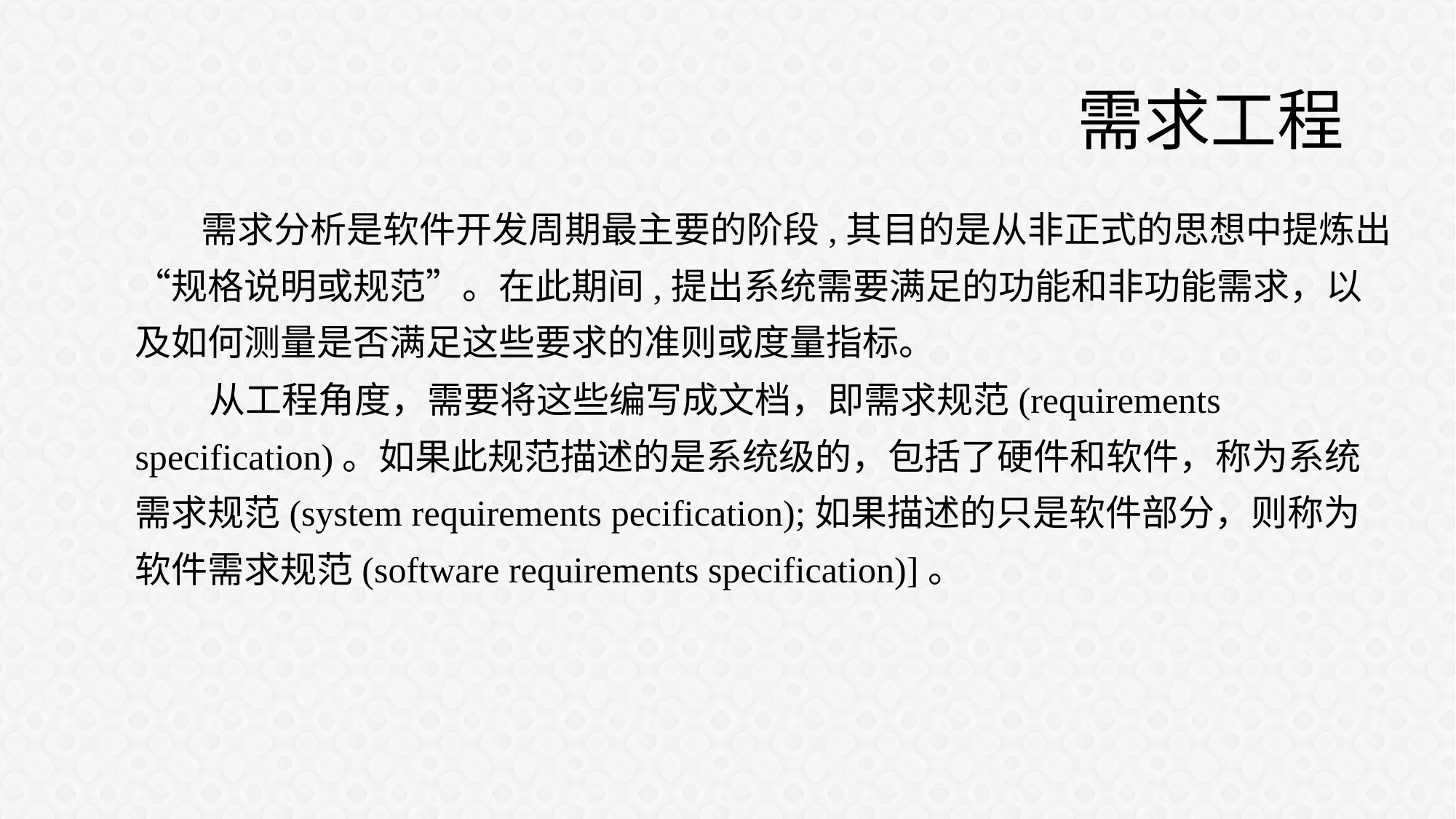

# 需求工程
       需求分析是软件开发周期最主要的阶段,其目的是从非正式的思想中提炼出“规格说明或规范”。在此期间,提出系统需要满足的功能和非功能需求，以及如何测量是否满足这些要求的准则或度量指标。
        从工程角度，需要将这些编写成文档，即需求规范(requirements specification)。如果此规范描述的是系统级的，包括了硬件和软件，称为系统需求规范(system requirements pecification);如果描述的只是软件部分，则称为软件需求规范(software requirements specification)]。